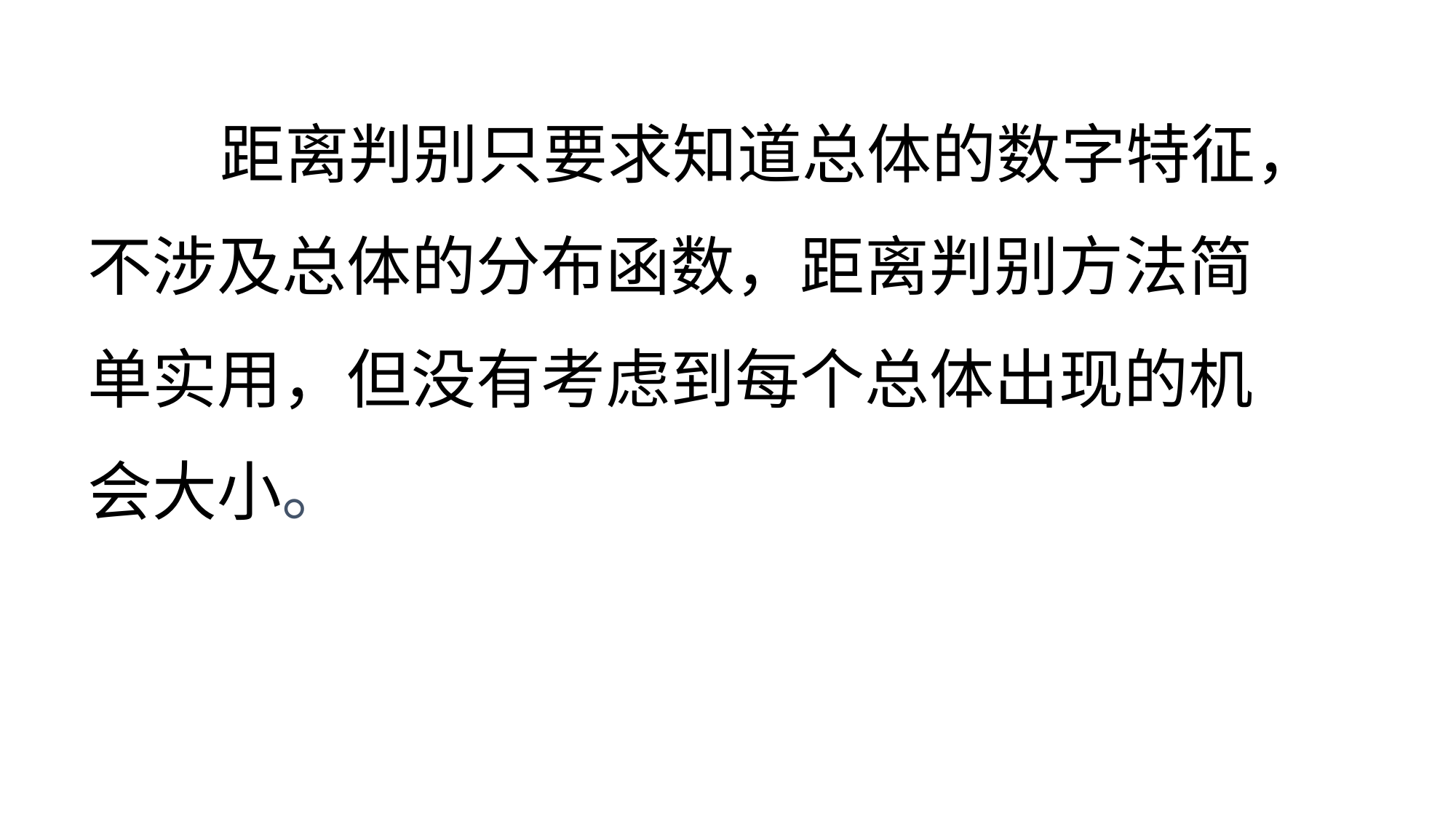

距离判别只要求知道总体的数字特征，不涉及总体的分布函数，距离判别方法简单实用，但没有考虑到每个总体出现的机会大小。